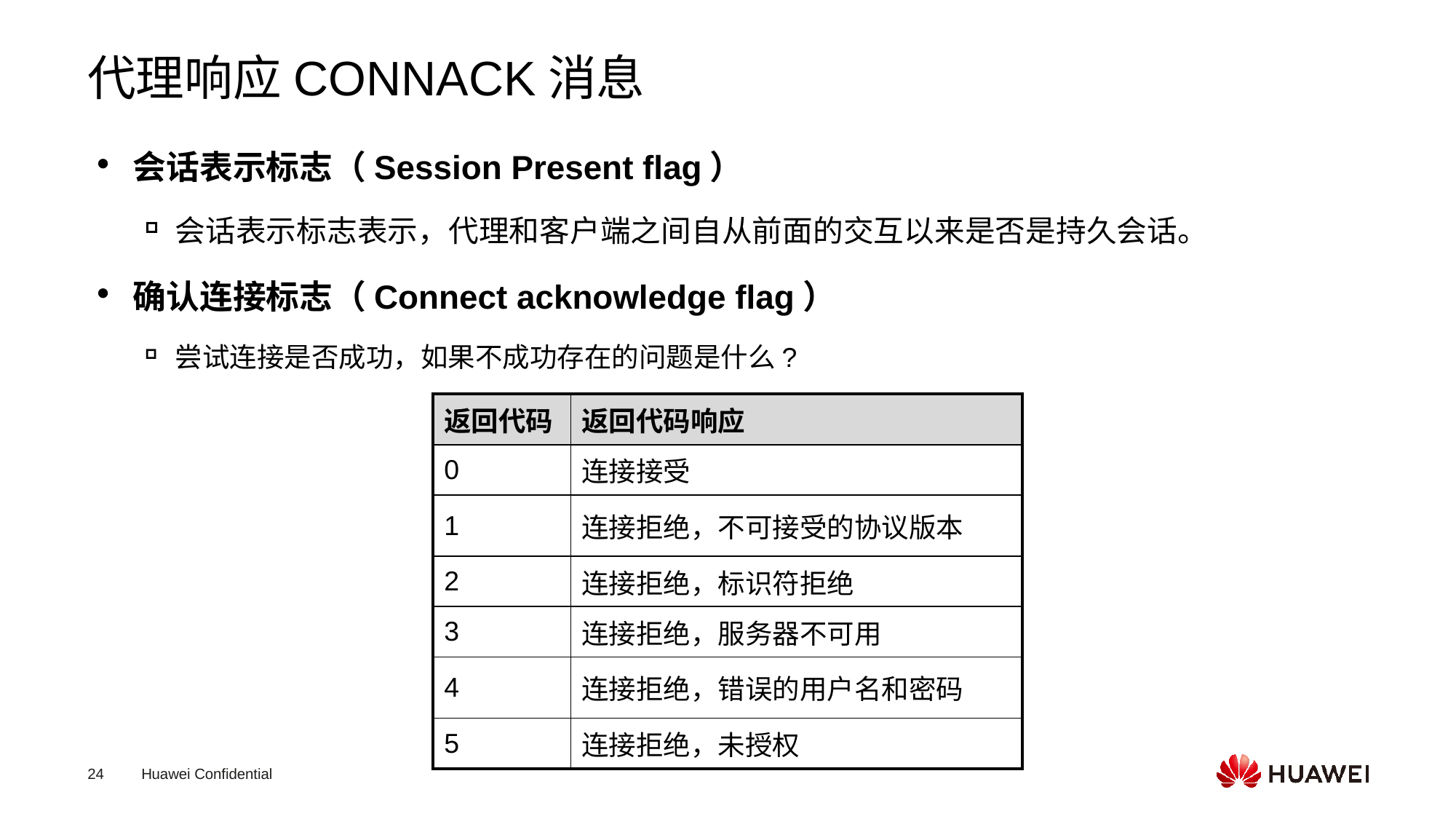

# 代理响应CONNACK消息
会话表示标志（Session Present flag）
会话表示标志表示，代理和客户端之间自从前面的交互以来是否是持久会话。
确认连接标志（Connect acknowledge flag）
尝试连接是否成功，如果不成功存在的问题是什么?

| 返回代码 | 返回代码响应 |
| --- | --- |
| 0 | 连接接受 |
| 1 | 连接拒绝，不可接受的协议版本 |
| 2 | 连接拒绝，标识符拒绝 |
| 3 | 连接拒绝，服务器不可用 |
| 4 | 连接拒绝，错误的用户名和密码 |
| 5 | 连接拒绝，未授权 |